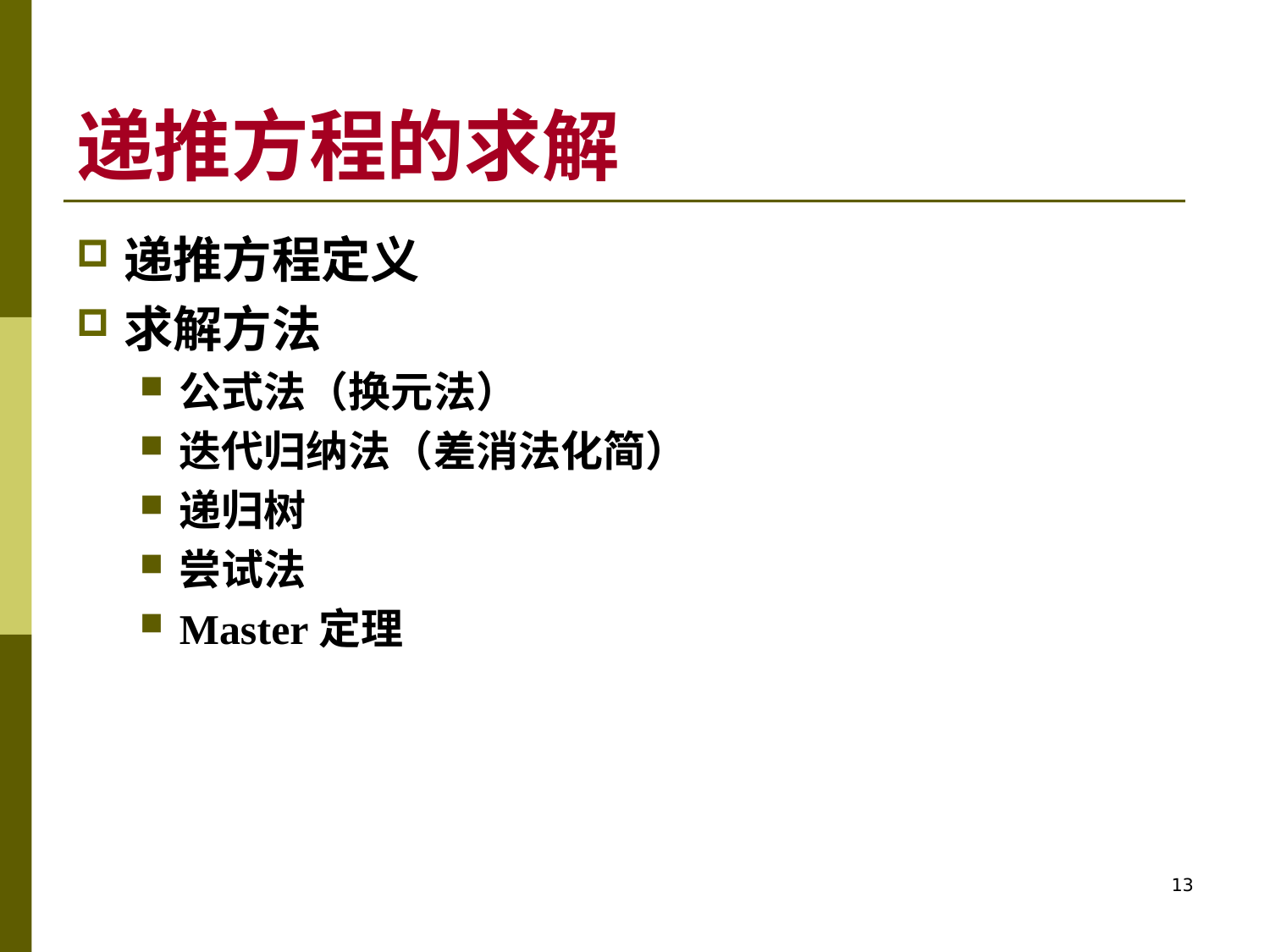

# 递推方程的求解
递推方程定义
求解方法
公式法（换元法）
迭代归纳法（差消法化简）
递归树
尝试法
Master定理

13